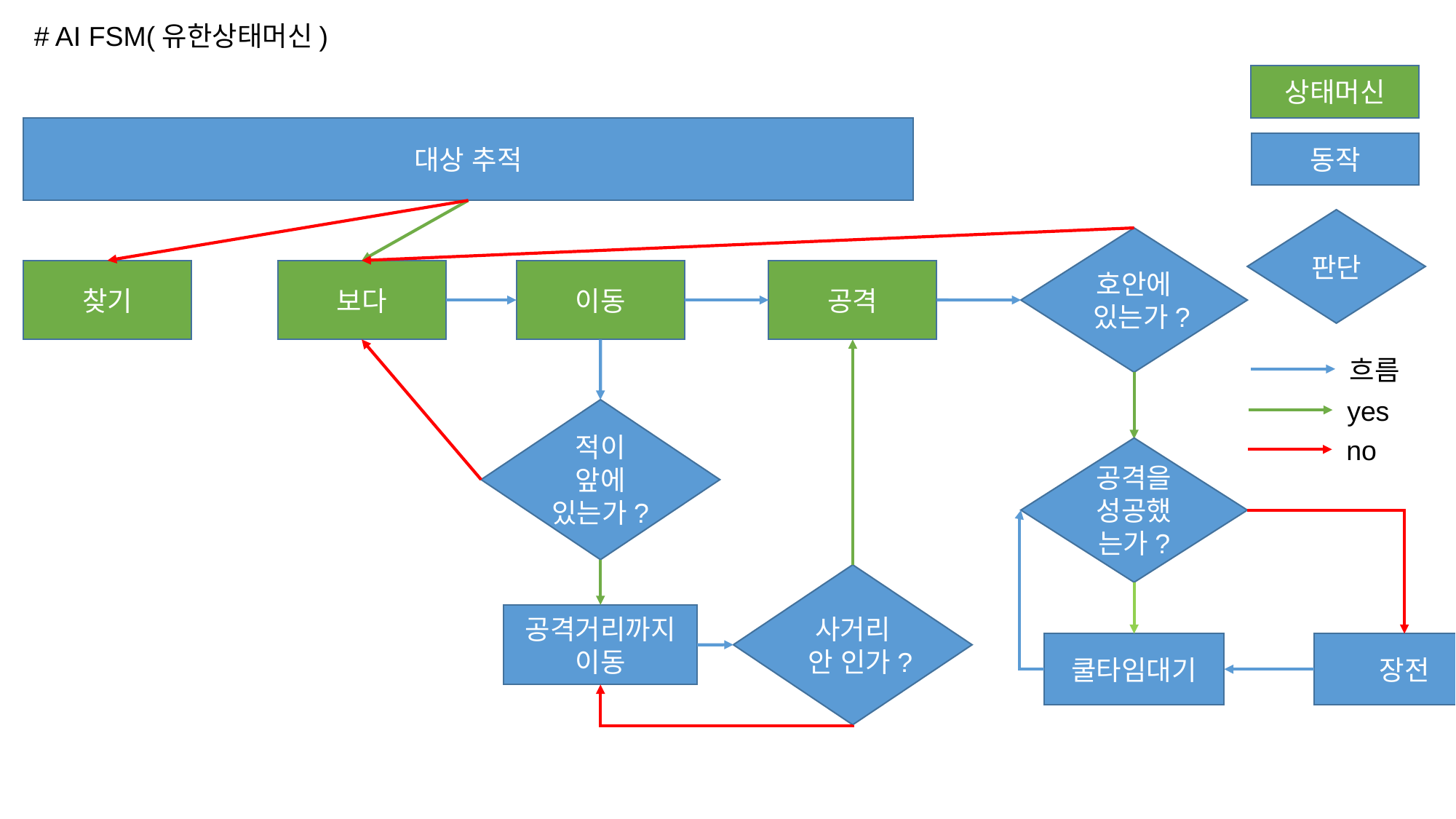

# AI FSM(유한상태머신)
상태머신
대상 추적
동작
판단
호안에 있는가?
찾기
보다
이동
공격
흐름
yes
적이 앞에 있는가?
no
공격을 성공했는가?
사거리안 인가?
공격거리까지 이동
쿨타임대기
장전